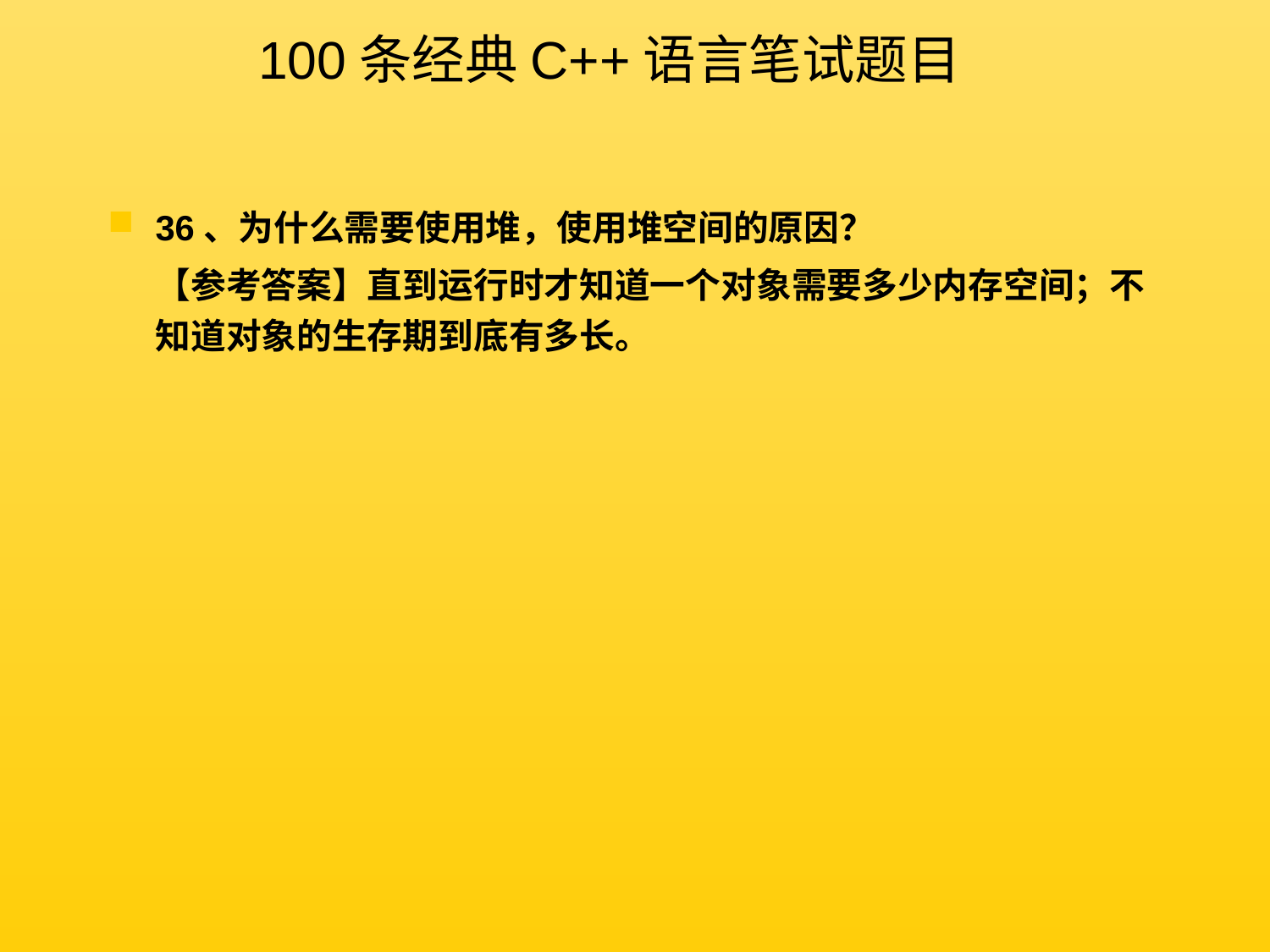

100条经典C++语言笔试题目
36、为什么需要使用堆，使用堆空间的原因？
	【参考答案】直到运行时才知道一个对象需要多少内存空间；不知道对象的生存期到底有多长。